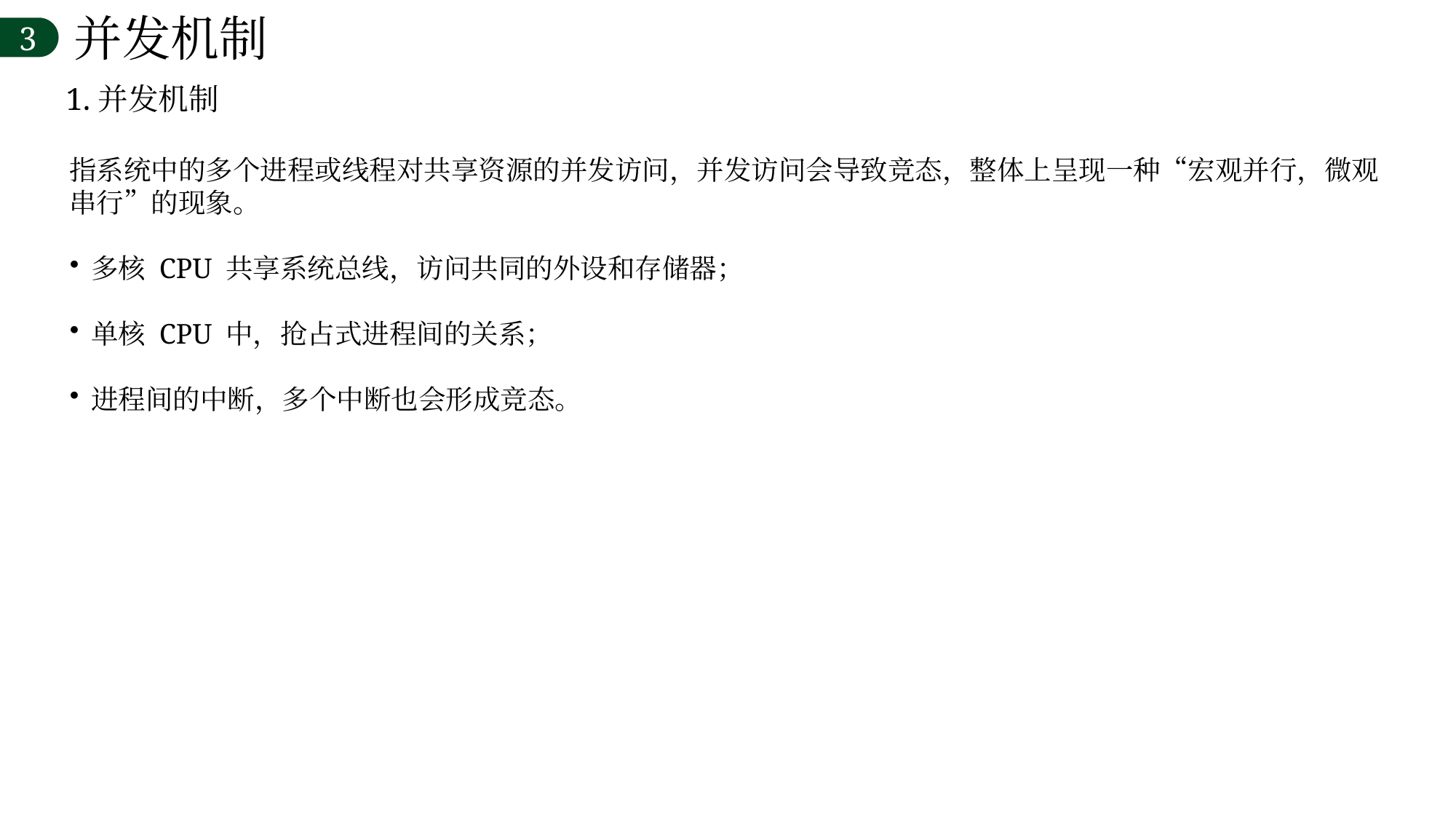

并发机制
3

1.并发机制
指系统中的多个进程或线程对共享资源的并发访问，并发访问会导致竞态，整体上呈现一种“宏观并行，微观串行”的现象。
多核 CPU 共享系统总线，访问共同的外设和存储器；

单核 CPU 中，抢占式进程间的关系；

进程间的中断，多个中断也会形成竞态。